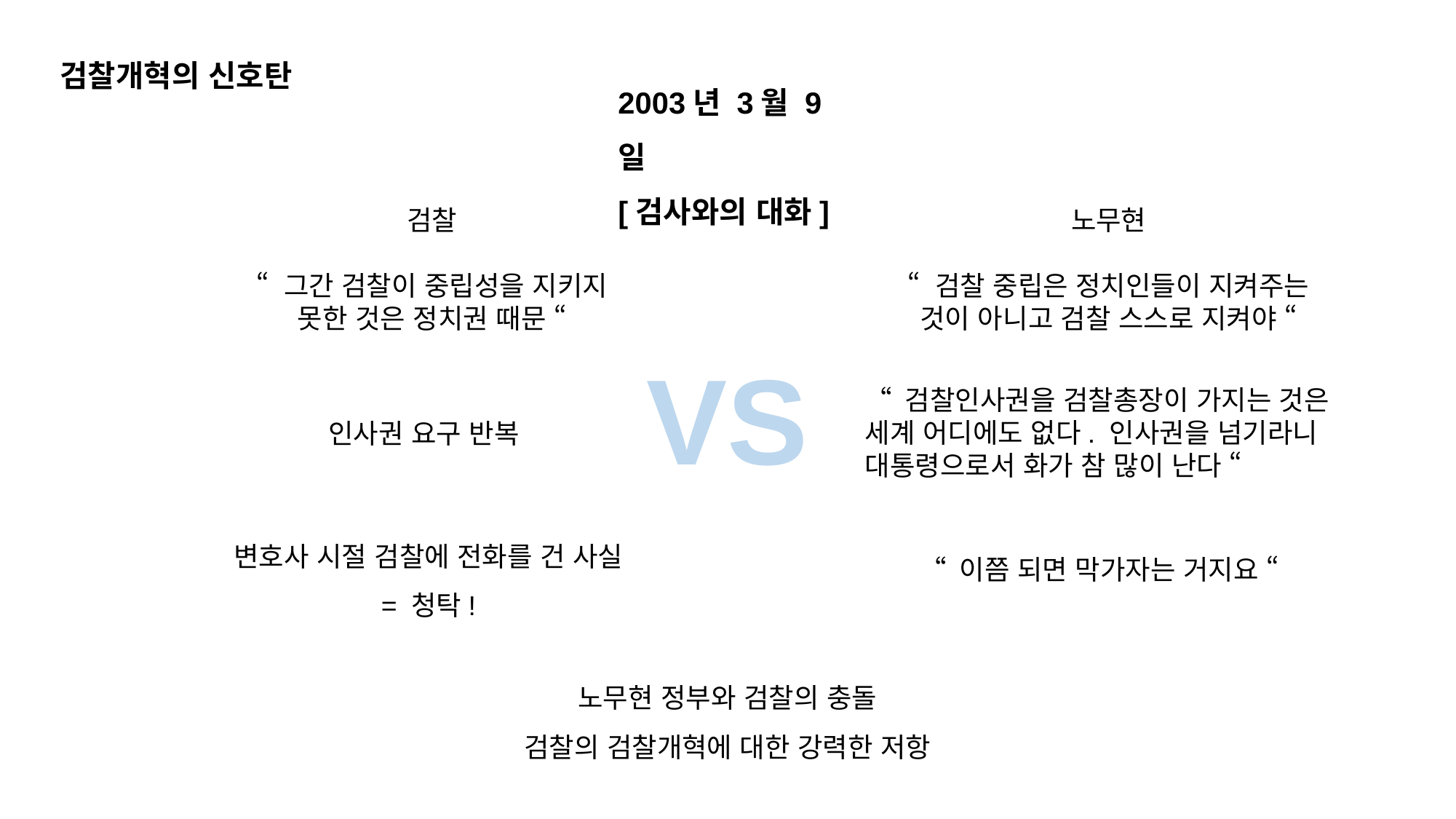

검찰개혁의 신호탄
2003년 3월 9일
[검사와의 대화]
검찰

“ 그간 검찰이 중립성을 지키지 못한 것은 정치권 때문 “
노무현

“ 검찰 중립은 정치인들이 지켜주는 것이 아니고 검찰 스스로 지켜야 “
VS
“ 검찰인사권을 검찰총장이 가지는 것은 세계 어디에도 없다. 인사권을 넘기라니 대통령으로서 화가 참 많이 난다 “
인사권 요구 반복
변호사 시절 검찰에 전화를 건 사실
= 청탁!
“ 이쯤 되면 막가자는 거지요 “
노무현 정부와 검찰의 충돌
검찰의 검찰개혁에 대한 강력한 저항